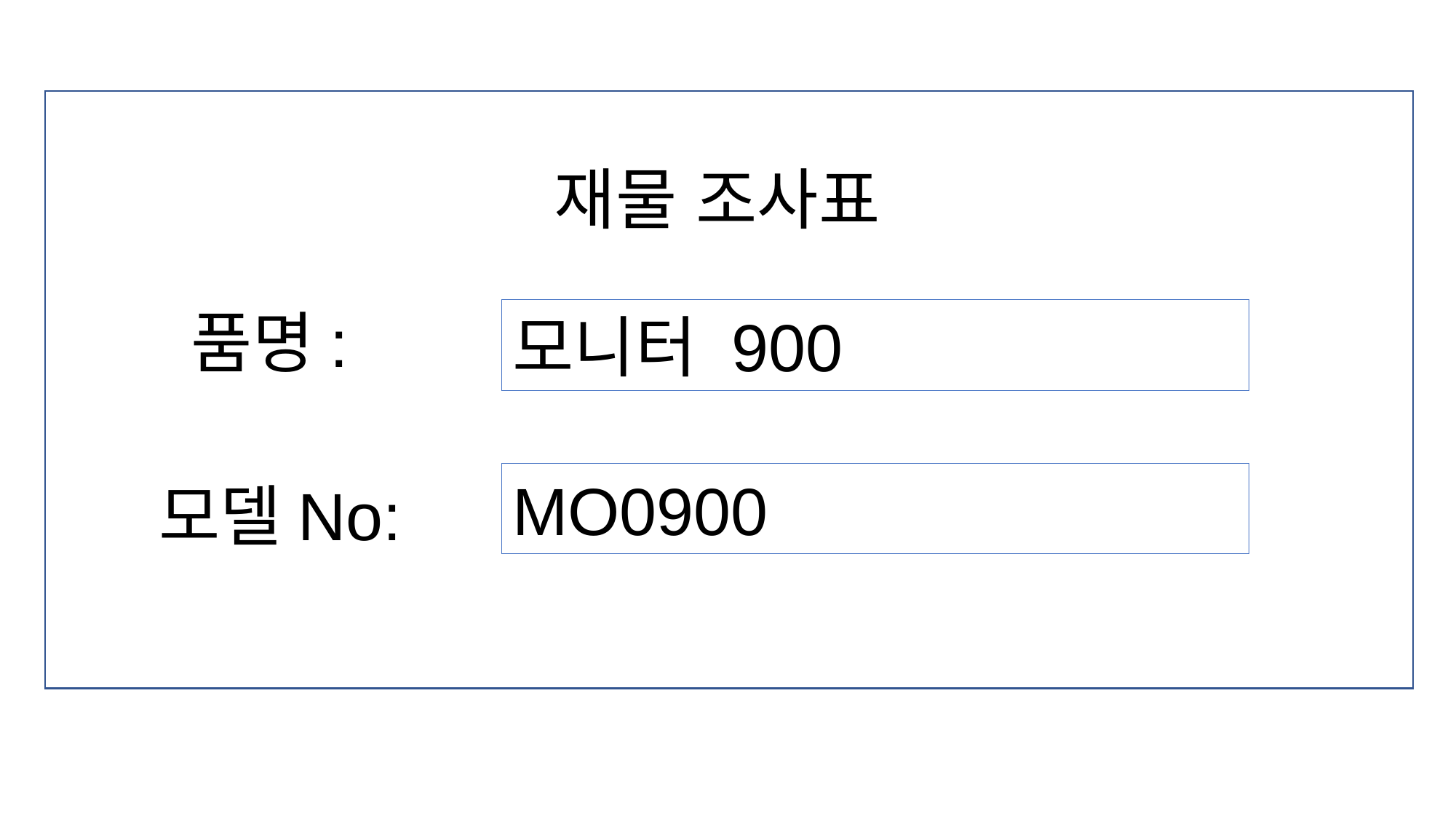

재물 조사표
품명:
모니터 900
MO0900
모델No: